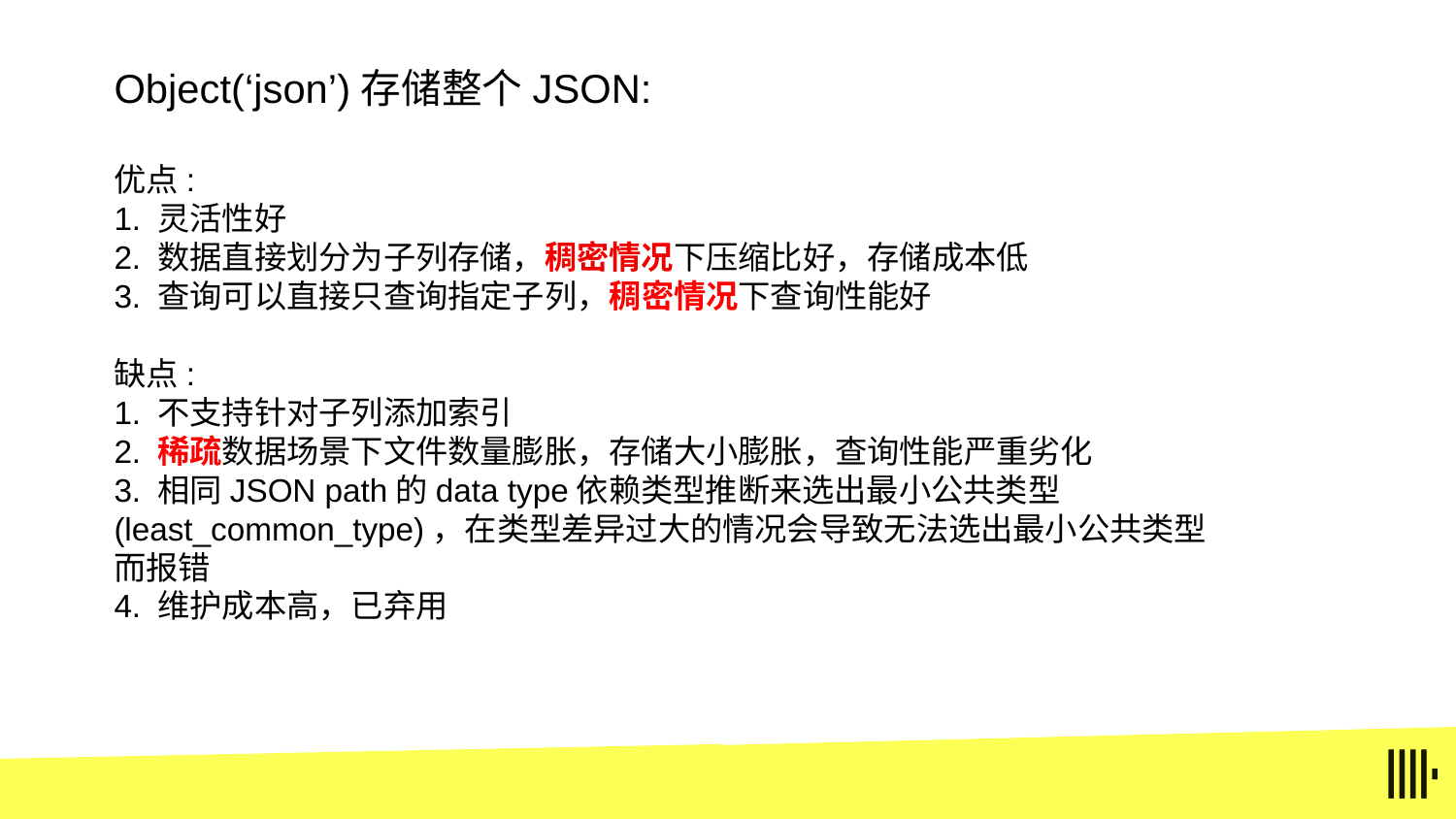

Object(‘json’)存储整个JSON:

优点:
1. 灵活性好
2. 数据直接划分为子列存储，稠密情况下压缩比好，存储成本低
3. 查询可以直接只查询指定子列，稠密情况下查询性能好

缺点:
1. 不支持针对子列添加索引
2. 稀疏数据场景下文件数量膨胀，存储大小膨胀，查询性能严重劣化
3. 相同JSON path的data type依赖类型推断来选出最小公共类型(least_common_type)，在类型差异过大的情况会导致无法选出最小公共类型而报错
4. 维护成本高，已弃用
8